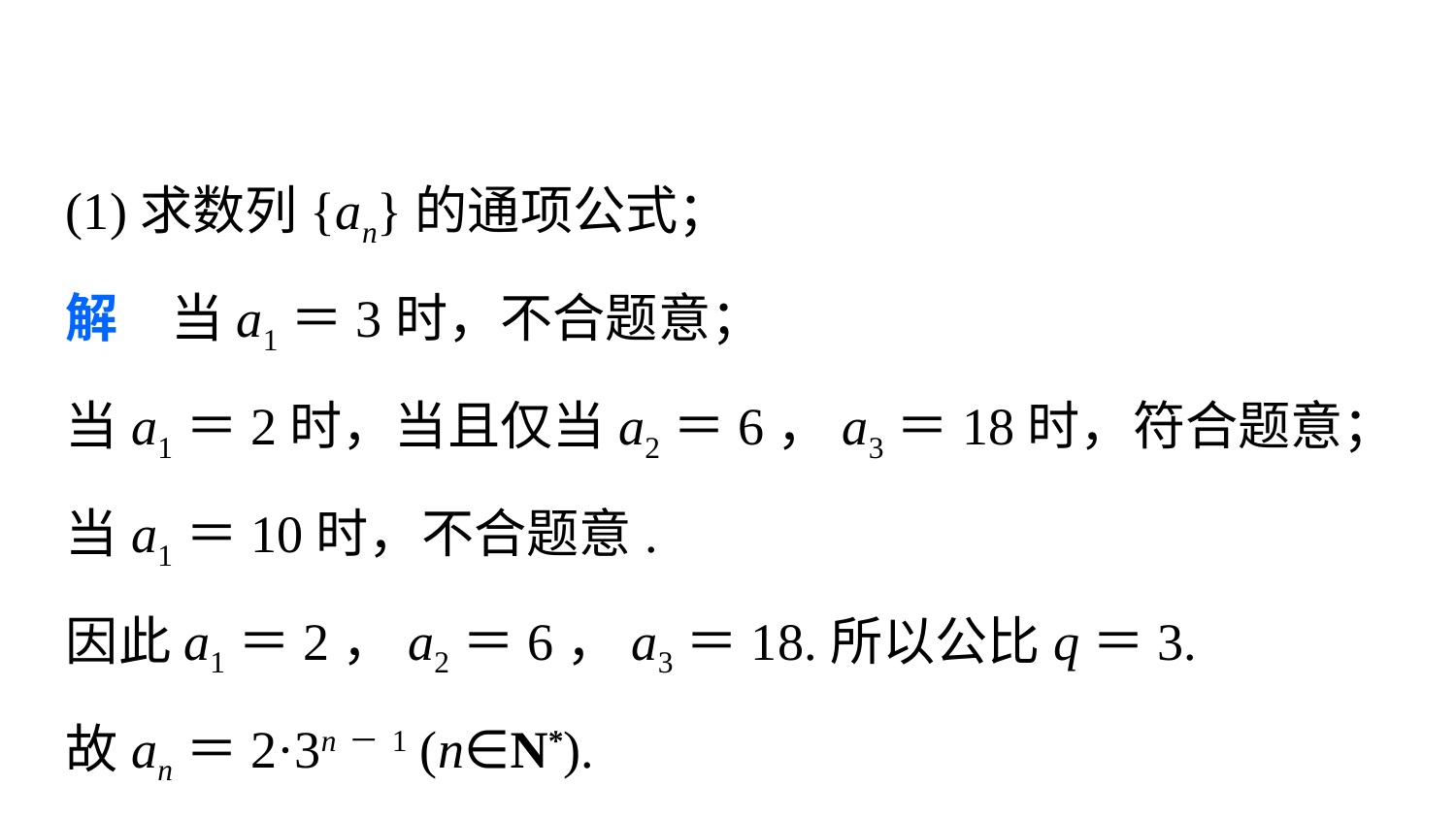

(1)求数列{an}的通项公式；
解　当a1＝3时，不合题意；
当a1＝2时，当且仅当a2＝6，a3＝18时，符合题意；
当a1＝10时，不合题意.
因此a1＝2，a2＝6，a3＝18.所以公比q＝3.
故an＝2·3n－1 (n∈N*).